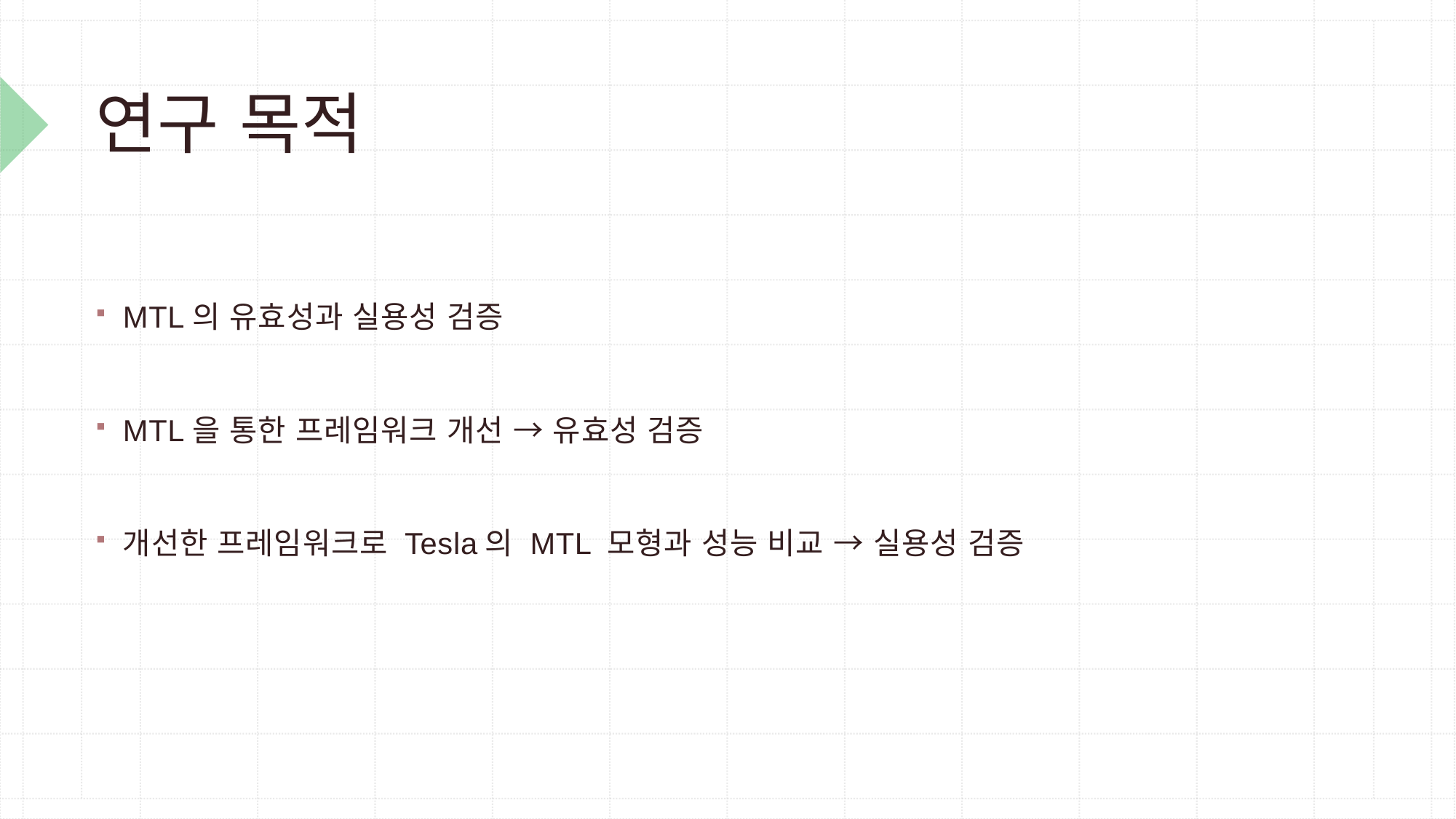

# 연구 목적
MTL의 유효성과 실용성 검증

MTL을 통한 프레임워크 개선 → 유효성 검증

개선한 프레임워크로 Tesla의 MTL 모형과 성능 비교 → 실용성 검증